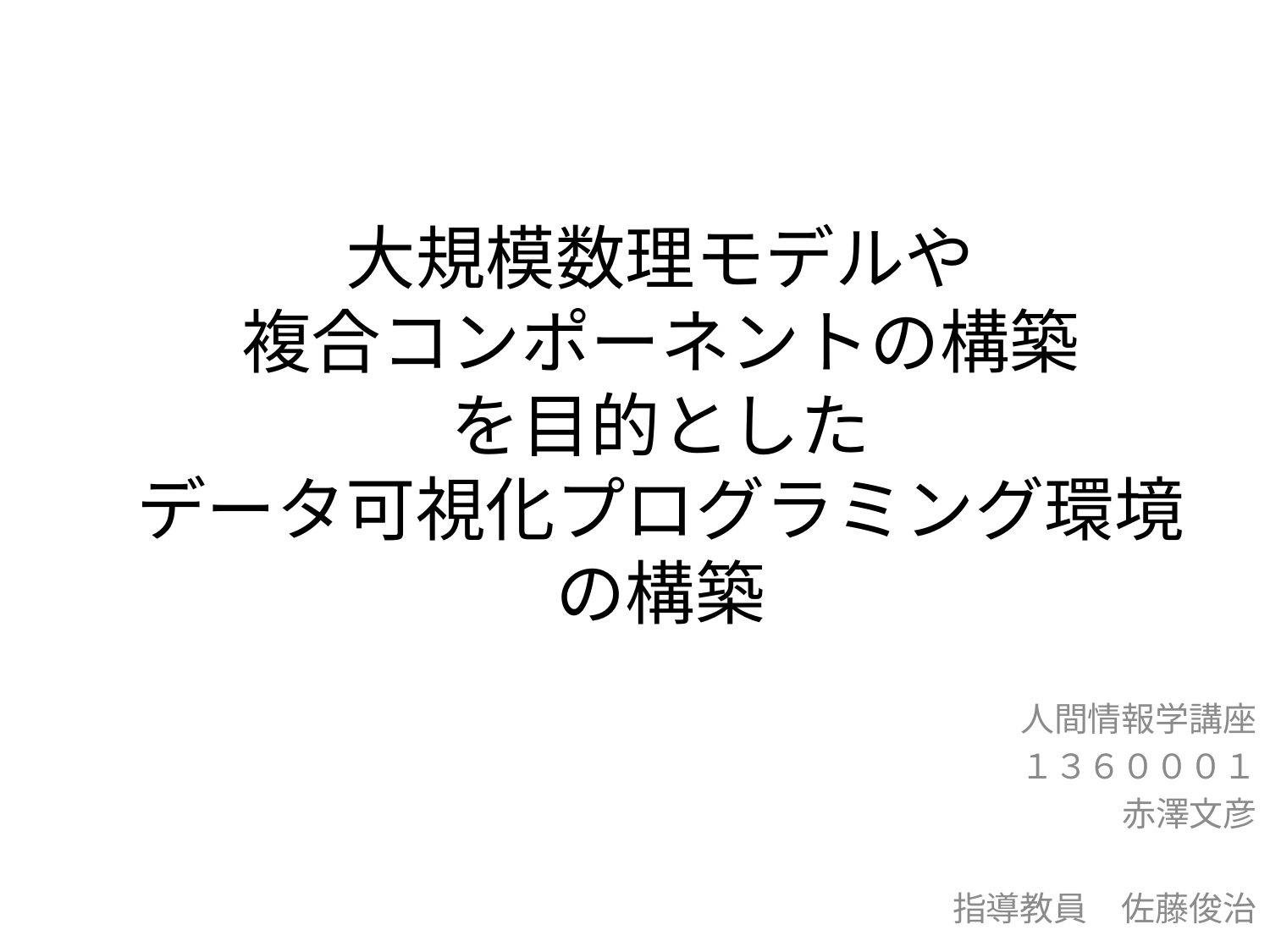

# 大規模数理モデルや 複合コンポーネントの構築 を目的とした データ可視化プログラミング環境 の構築
人間情報学講座
１３６０００１
赤澤文彦

指導教員　佐藤俊治